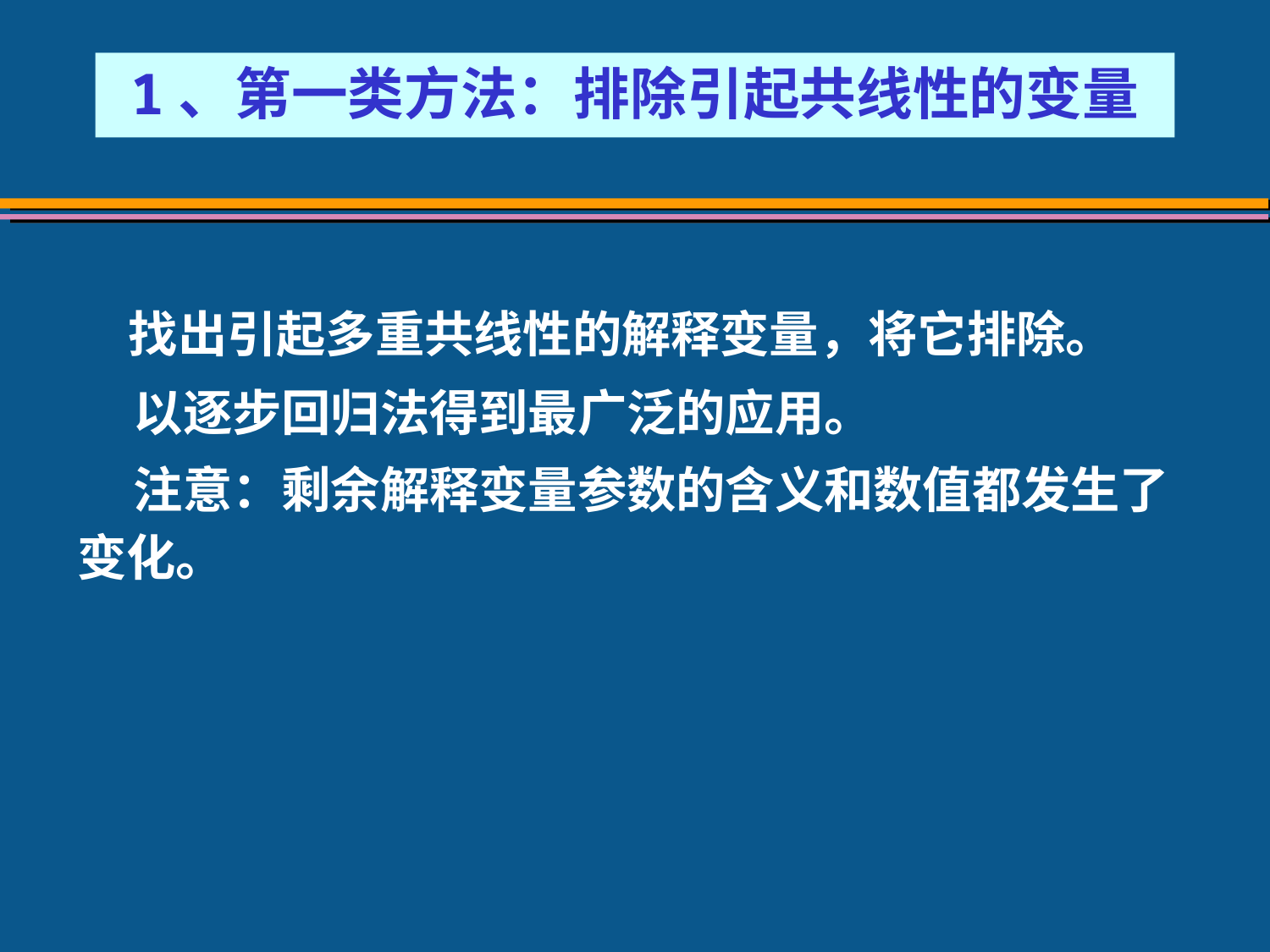

# 1、第一类方法：排除引起共线性的变量
   找出引起多重共线性的解释变量，将它排除。
    以逐步回归法得到最广泛的应用。
    注意：剩余解释变量参数的含义和数值都发生了变化。